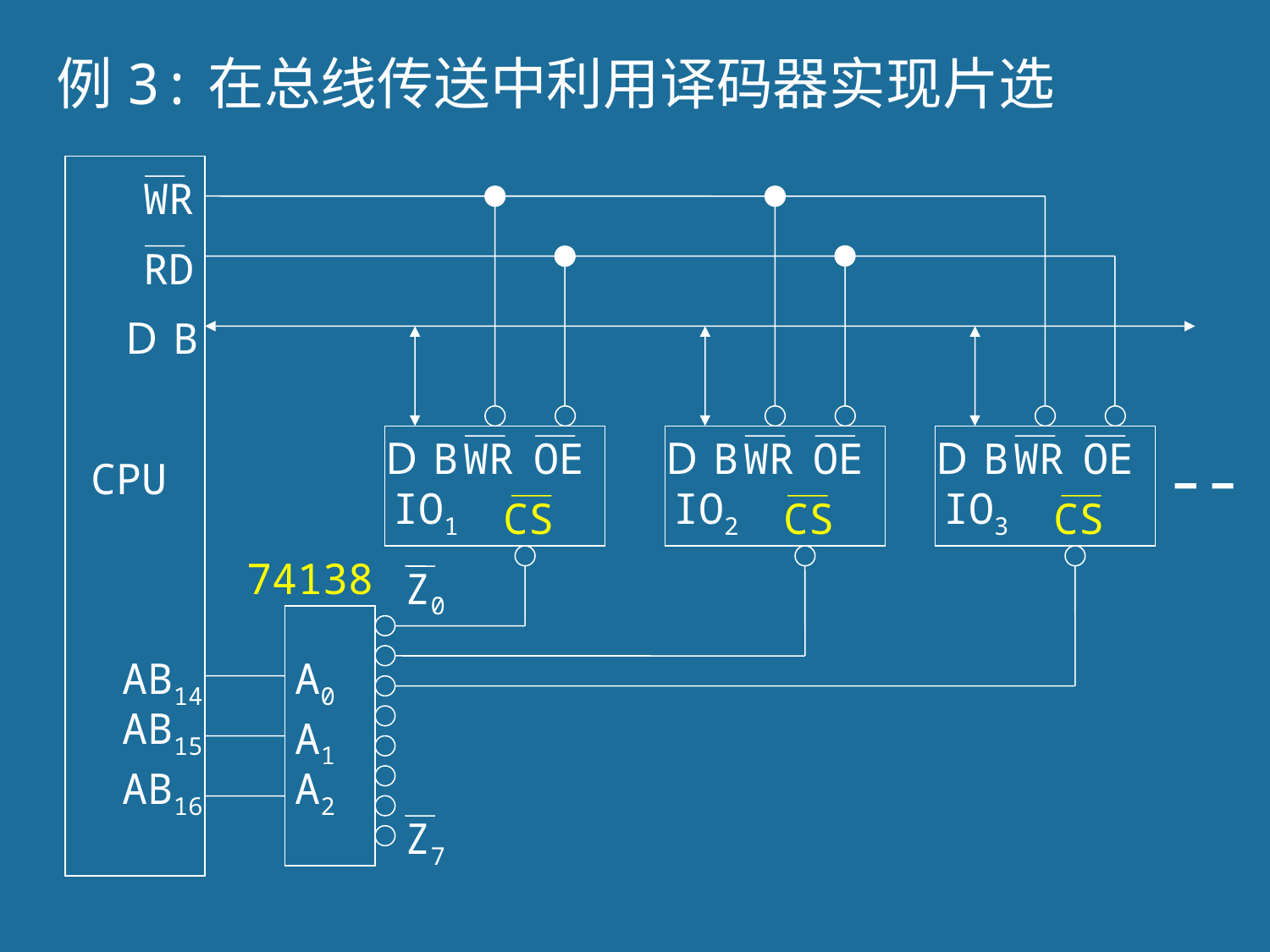

例3:在总线传送中利用译码器实现片选

WR

RD

ＤB

ＤB

WR
OE
ＤB

WR
OE
ＤB

WR
OE

CPU
IO1
IO2
IO3
CS
CS
CS

74138
Z0

AB14
A0

AB15
A1

AB16
A2

Z7

211